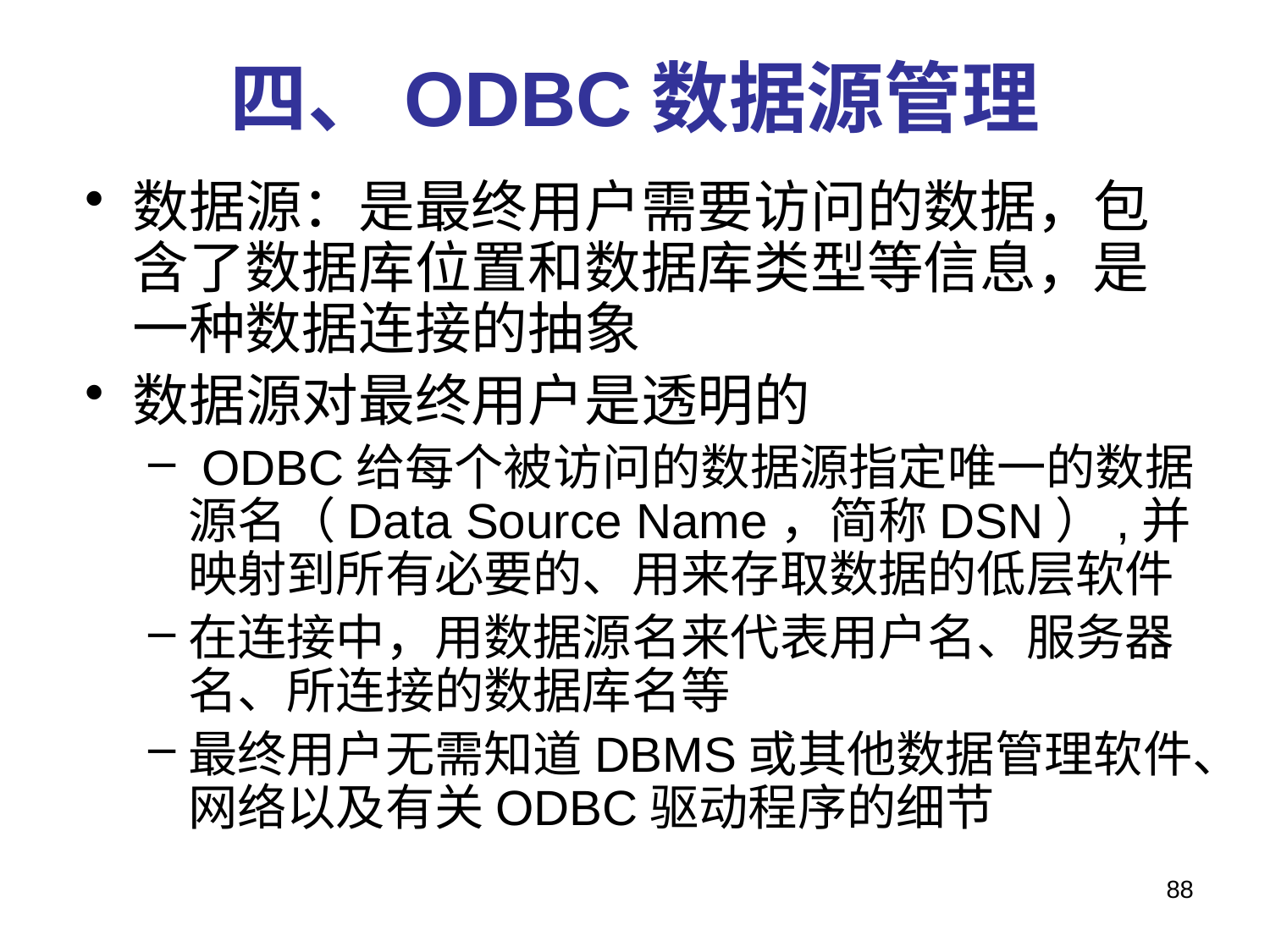

# 四、ODBC数据源管理
数据源：是最终用户需要访问的数据，包含了数据库位置和数据库类型等信息，是一种数据连接的抽象
数据源对最终用户是透明的
 ODBC给每个被访问的数据源指定唯一的数据源名（Data Source Name，简称DSN）,并映射到所有必要的、用来存取数据的低层软件
在连接中，用数据源名来代表用户名、服务器名、所连接的数据库名等
最终用户无需知道DBMS或其他数据管理软件、网络以及有关ODBC驱动程序的细节
88